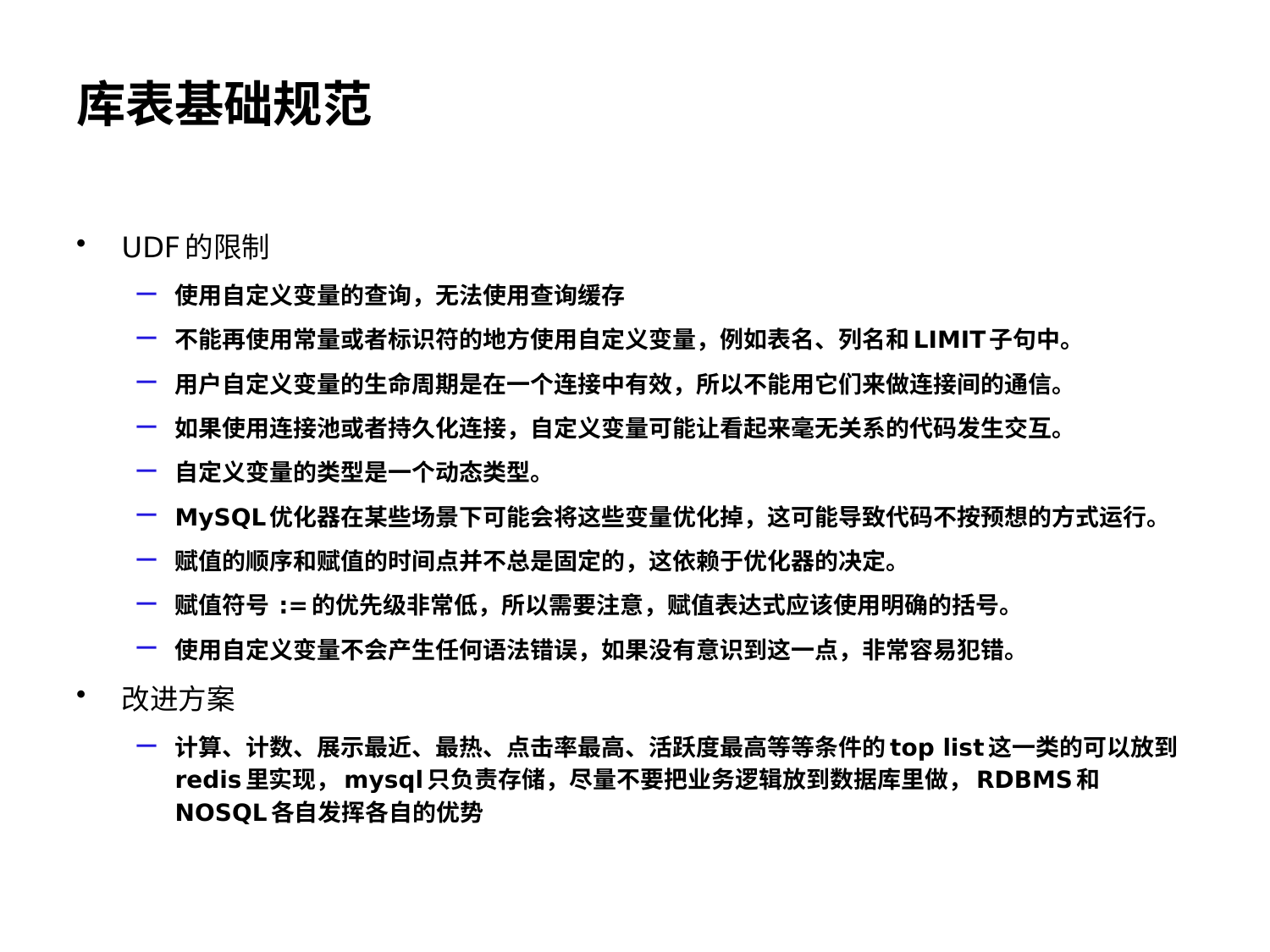

# 库表基础规范
UDF的限制
使用自定义变量的查询，无法使用查询缓存
不能再使用常量或者标识符的地方使用自定义变量，例如表名、列名和LIMIT子句中。
用户自定义变量的生命周期是在一个连接中有效，所以不能用它们来做连接间的通信。
如果使用连接池或者持久化连接，自定义变量可能让看起来毫无关系的代码发生交互。
自定义变量的类型是一个动态类型。
MySQL优化器在某些场景下可能会将这些变量优化掉，这可能导致代码不按预想的方式运行。
赋值的顺序和赋值的时间点并不总是固定的，这依赖于优化器的决定。
赋值符号 :=的优先级非常低，所以需要注意，赋值表达式应该使用明确的括号。
使用自定义变量不会产生任何语法错误，如果没有意识到这一点，非常容易犯错。
改进方案
计算、计数、展示最近、最热、点击率最高、活跃度最高等等条件的top list这一类的可以放到redis里实现，mysql只负责存储，尽量不要把业务逻辑放到数据库里做，RDBMS和NOSQL各自发挥各自的优势